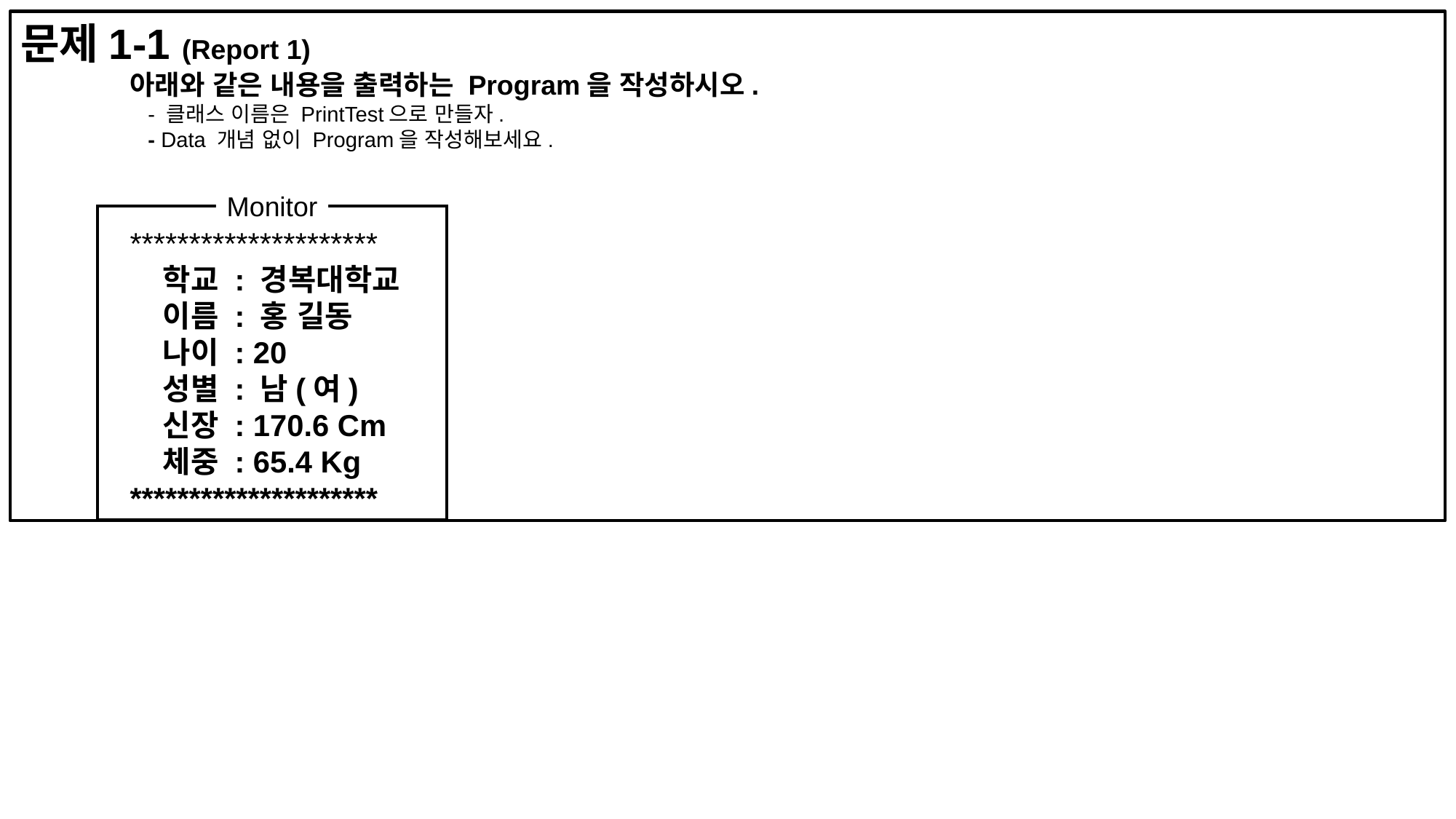

문제1-1 (Report 1)
	아래와 같은 내용을 출력하는 Program을 작성하시오.
	   - 클래스 이름은 PrintTest으로 만들자.
	   - Data 개념 없이 Program을 작성해보세요.

	*********************
	   학교 : 경복대학교
	   이름 : 홍 길동
	   나이 : 20
	   성별 : 남(여)
	   신장 : 170.6 Cm
	   체중 : 65.4 Kg
	*********************
Monitor